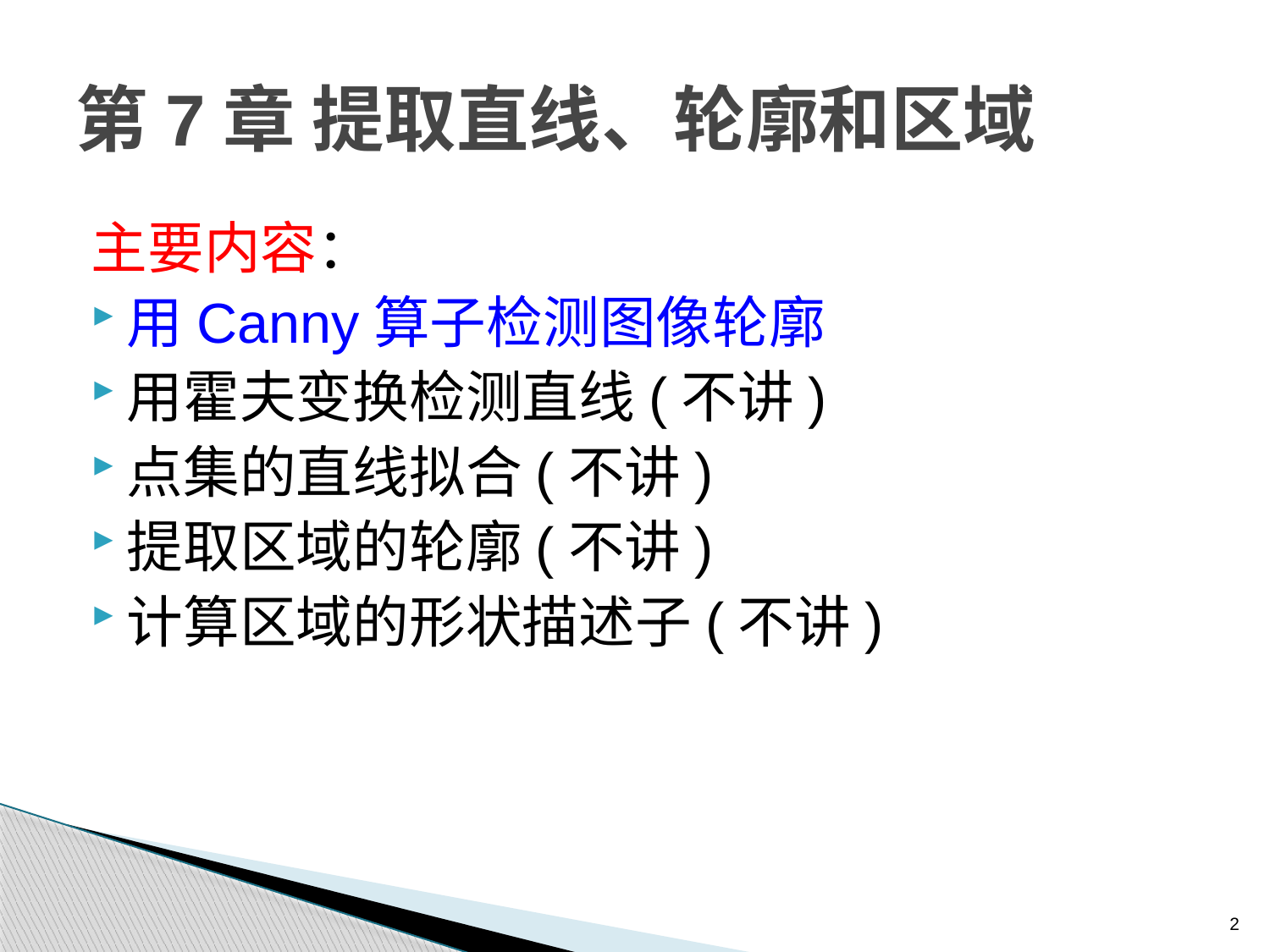

# 第7章 提取直线、轮廓和区域
主要内容：
用Canny算子检测图像轮廓
用霍夫变换检测直线(不讲)
点集的直线拟合(不讲)
提取区域的轮廓(不讲)
计算区域的形状描述子(不讲)
2